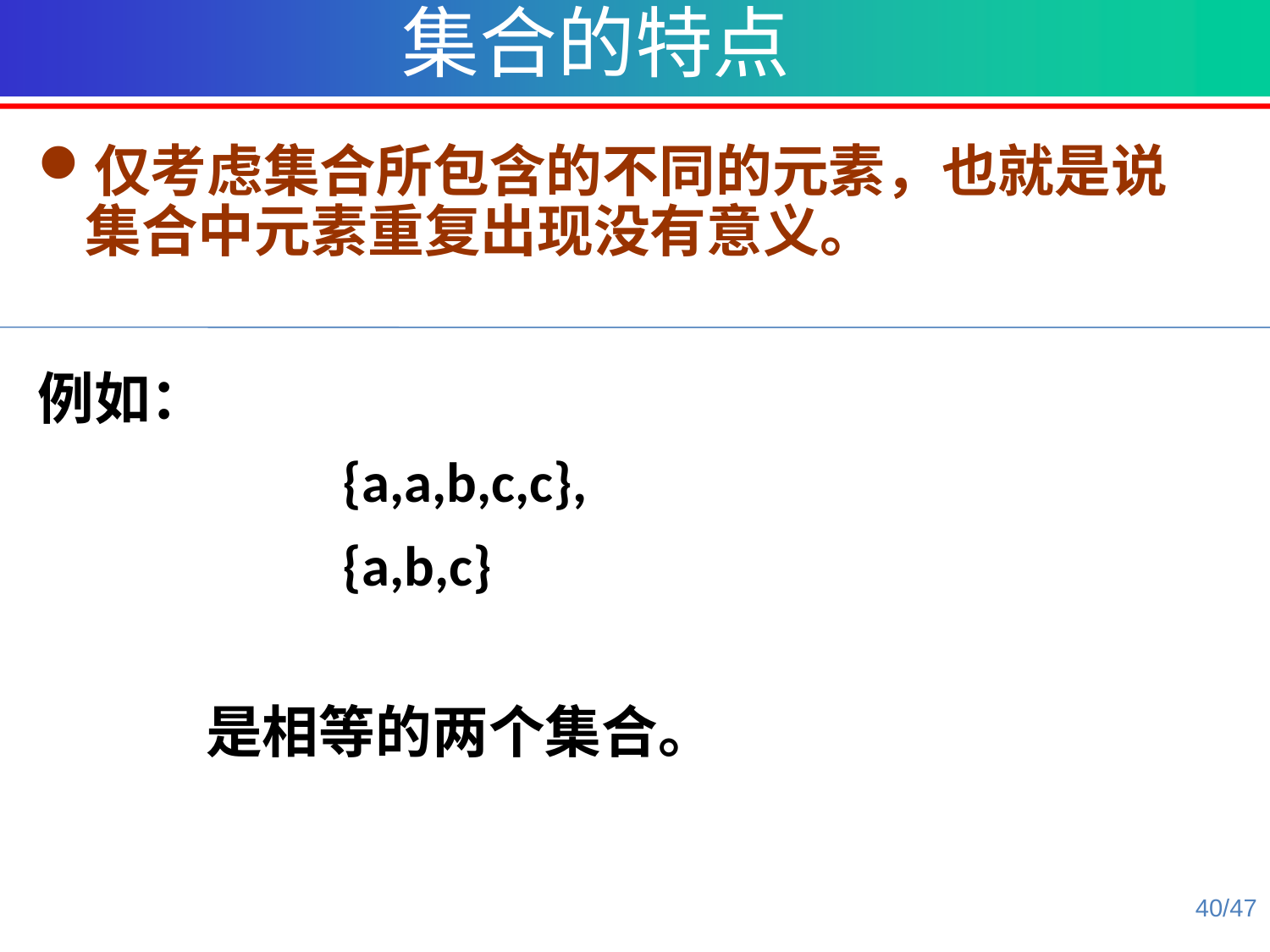

集合的特点
仅考虑集合所包含的不同的元素，也就是说集合中元素重复出现没有意义。

例如：
                        {a,a,b,c,c},
                        {a,b,c}

            是相等的两个集合。

40/47